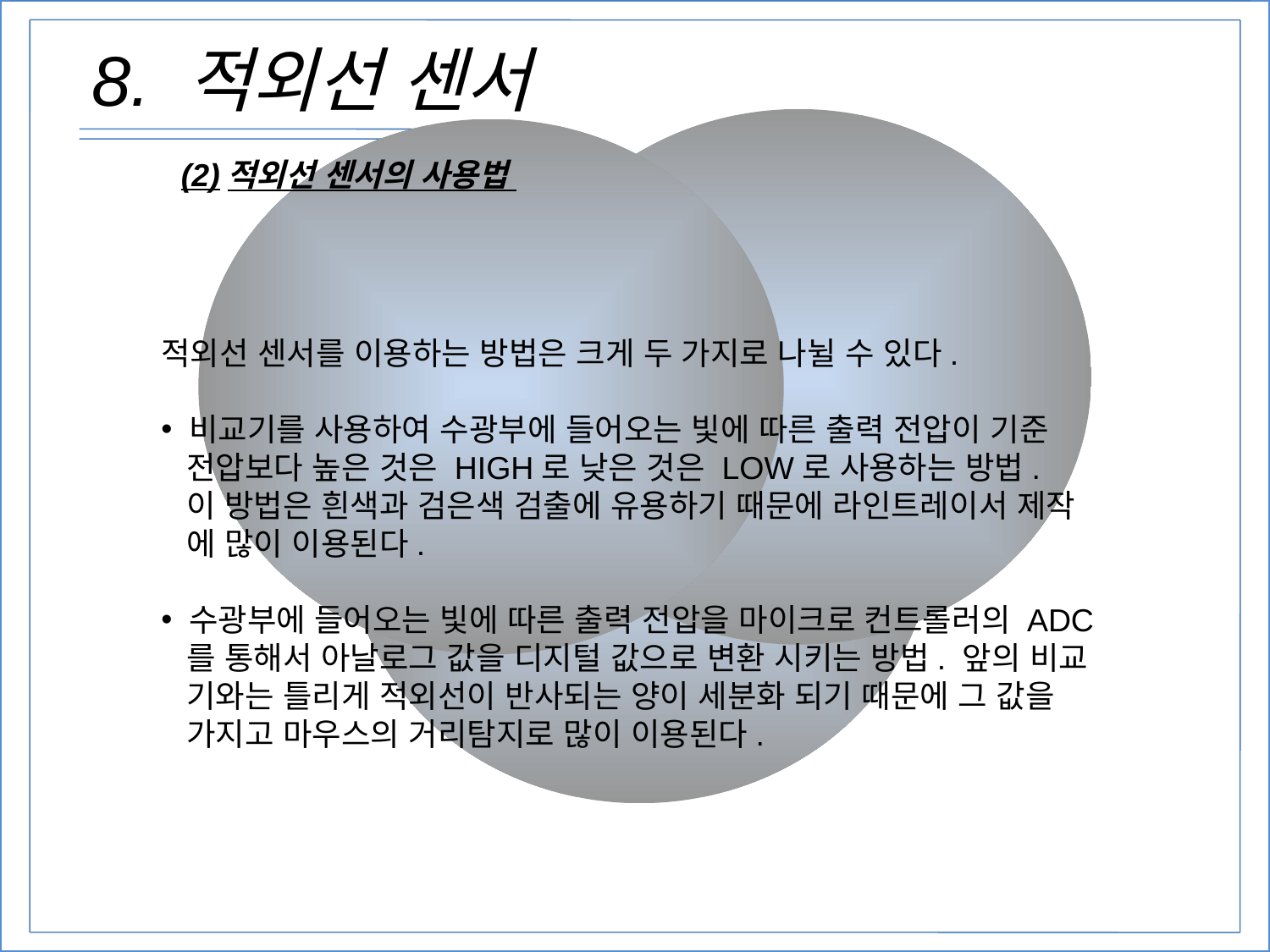

8. 적외선 센서
# \

(2)적외선 센서의 사용법

적외선 센서를 이용하는 방법은 크게 두 가지로 나뉠 수 있다.

 비교기를 사용하여 수광부에 들어오는 빛에 따른 출력 전압이 기준
  전압보다 높은 것은 HIGH로 낮은 것은 LOW로 사용하는 방법.
  이 방법은 흰색과 검은색 검출에 유용하기 때문에 라인트레이서 제작
  에 많이 이용된다.

 수광부에 들어오는 빛에 따른 출력 전압을 마이크로 컨트롤러의 ADC
  를 통해서 아날로그 값을 디지털 값으로 변환 시키는 방법. 앞의 비교
  기와는 틀리게 적외선이 반사되는 양이 세분화 되기 때문에 그 값을
  가지고 마우스의 거리탐지로 많이 이용된다.
29